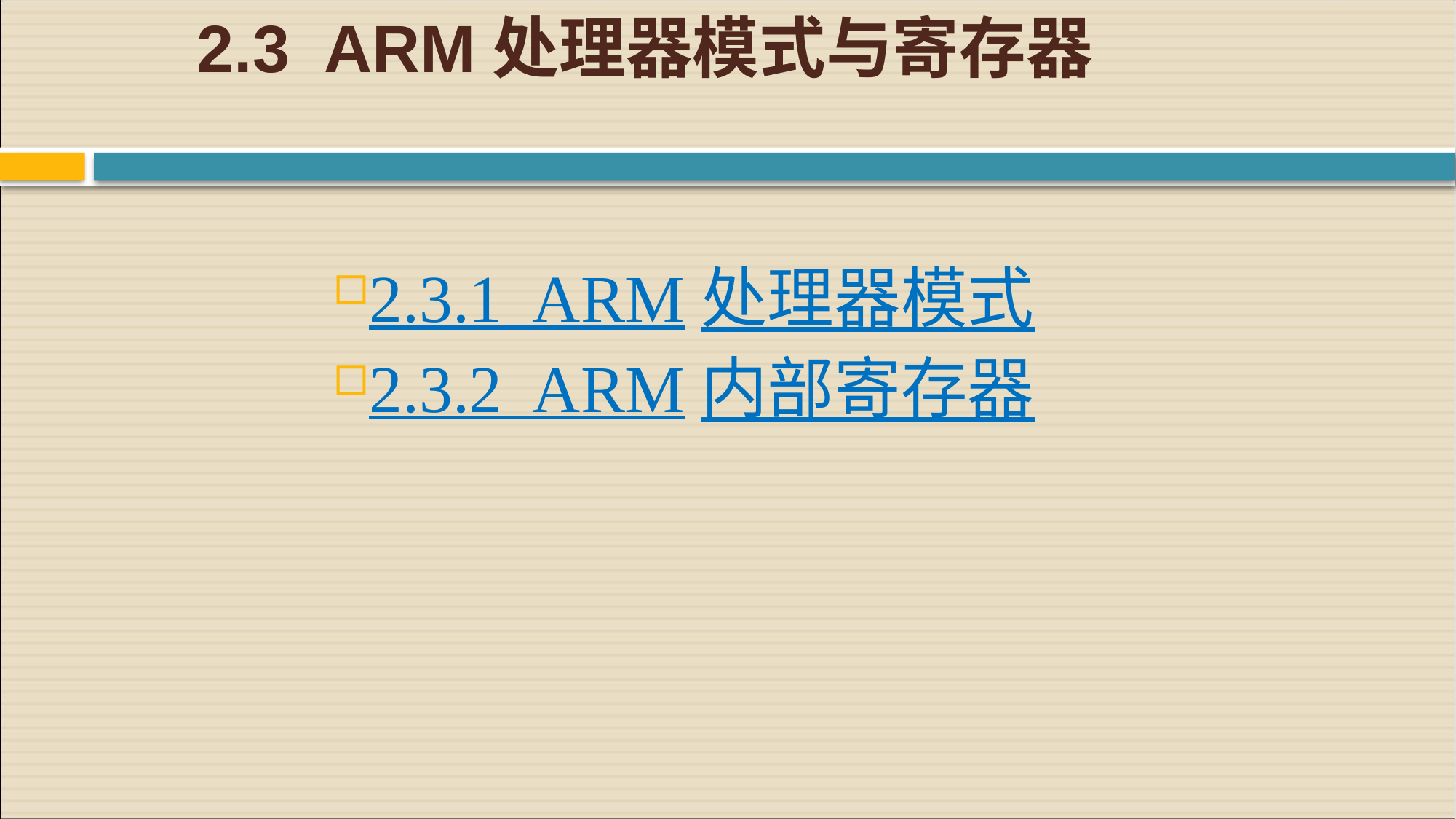

# 2.3  ARM处理器模式与寄存器
2.3.1  ARM处理器模式
2.3.2  ARM内部寄存器